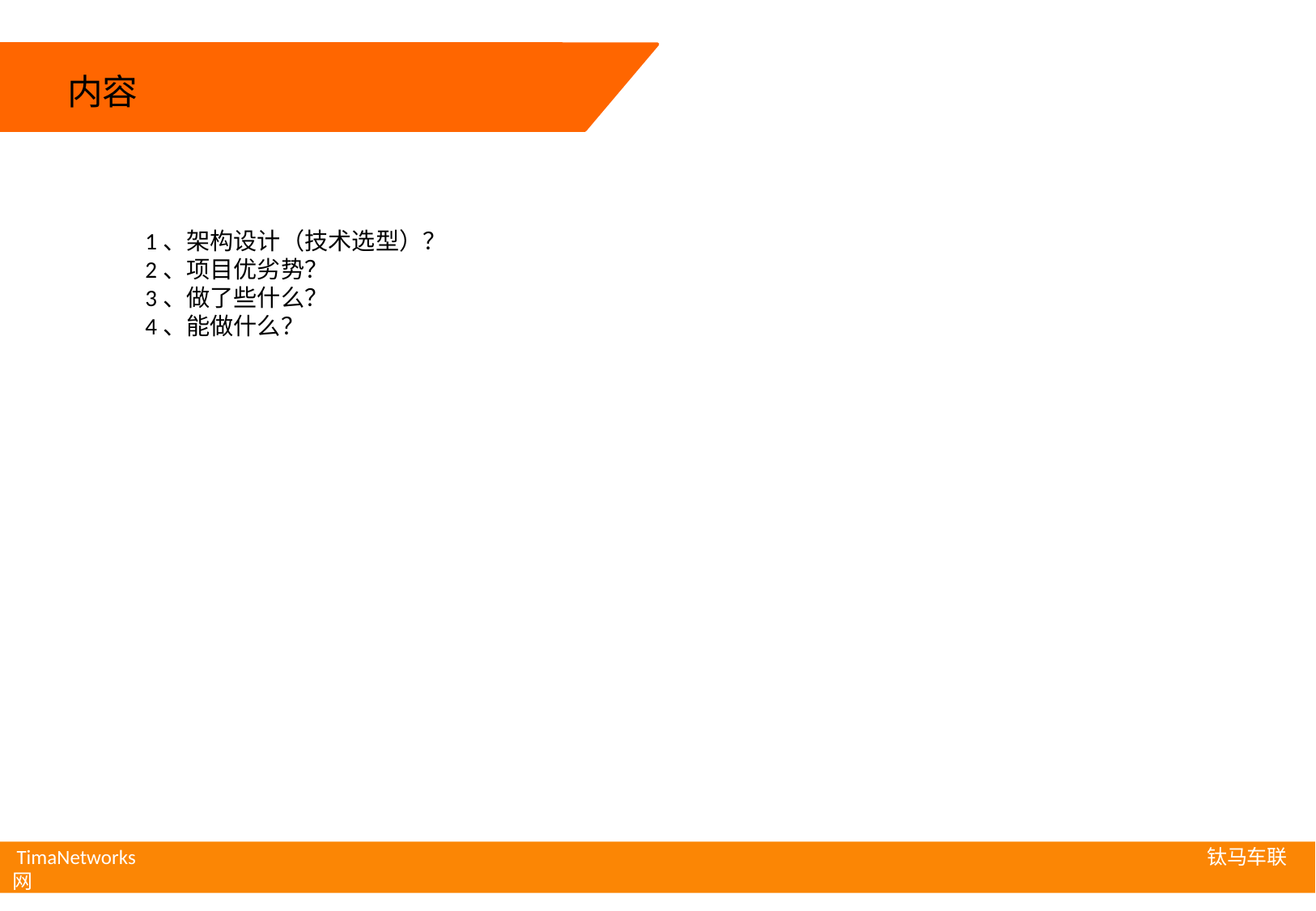

内容

             1、架构设计（技术选型）？
             2、项目优劣势？
             3、做了些什么？
             4、能做什么？
 TimaNetworks                                                                                                                                                                                                                                     钛马车联网